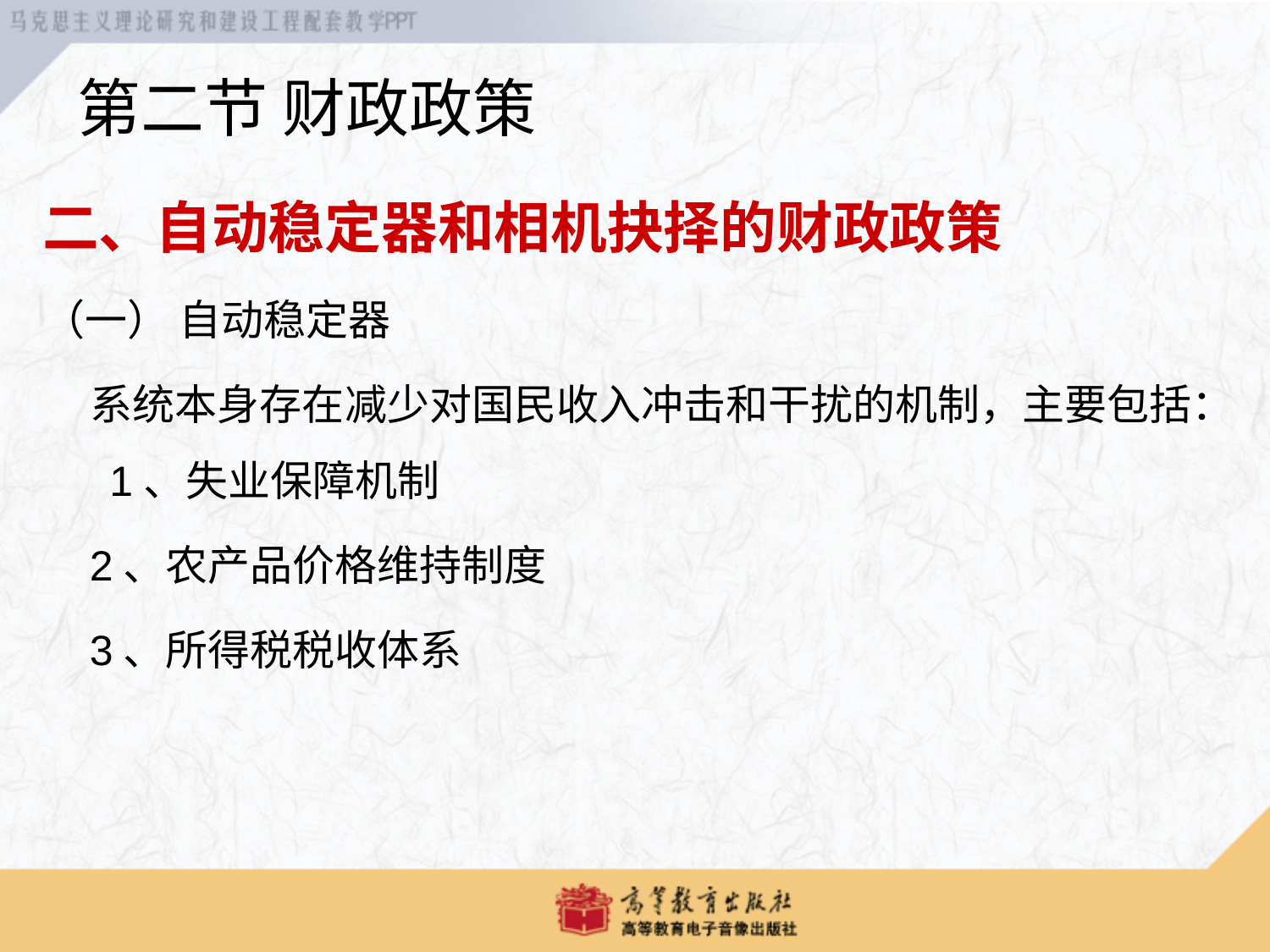

第二节 财政政策
二、自动稳定器和相机抉择的财政政策
（一） 自动稳定器
    系统本身存在减少对国民收入冲击和干扰的机制，主要包括： 1、失业保障机制
    2、农产品价格维持制度
    3、所得税税收体系